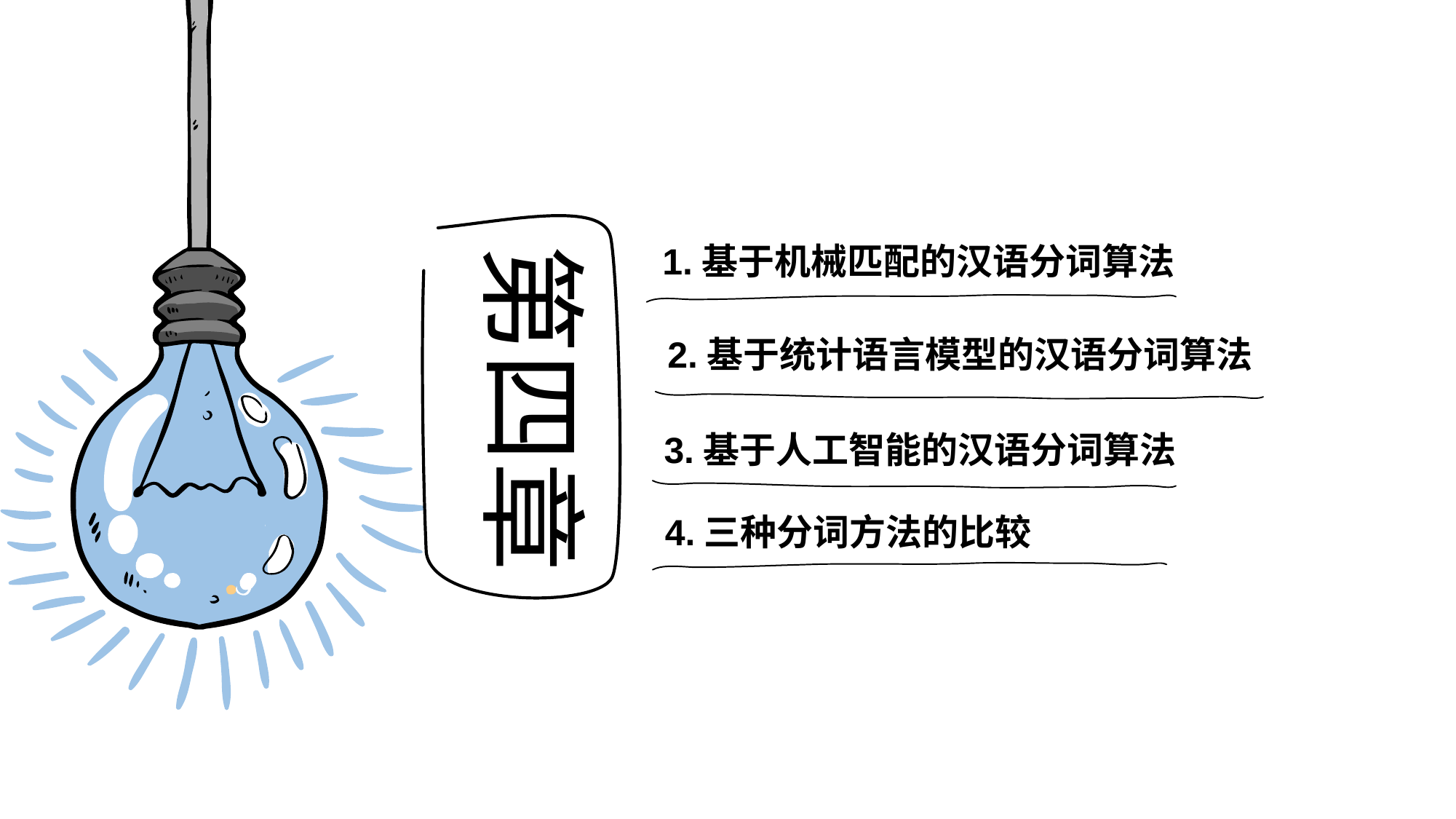

第四章
1.基于机械匹配的汉语分词算法

2.基于统计语言模型的汉语分词算法

3.基于人工智能的汉语分词算法

4.三种分词方法的比较